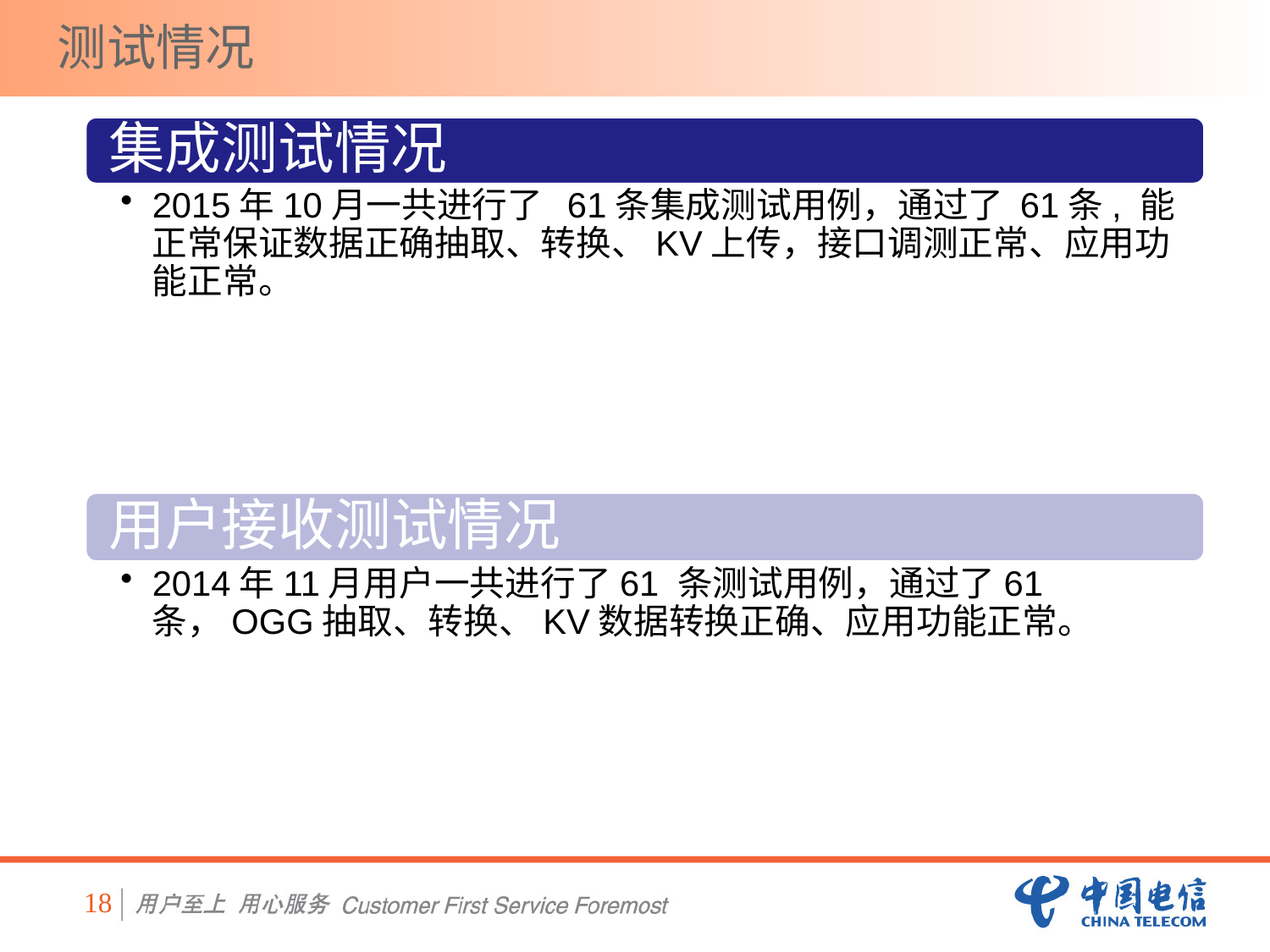

# 测试情况

集成测试情况
2015年10月一共进行了  61条集成测试用例，通过了 61条, 能正常保证数据正确抽取、转换、KV上传，接口调测正常、应用功能正常。

用户接收测试情况
2014年11月用户一共进行了61 条测试用例，通过了61  条，OGG抽取、转换、KV数据转换正确、应用功能正常。
18